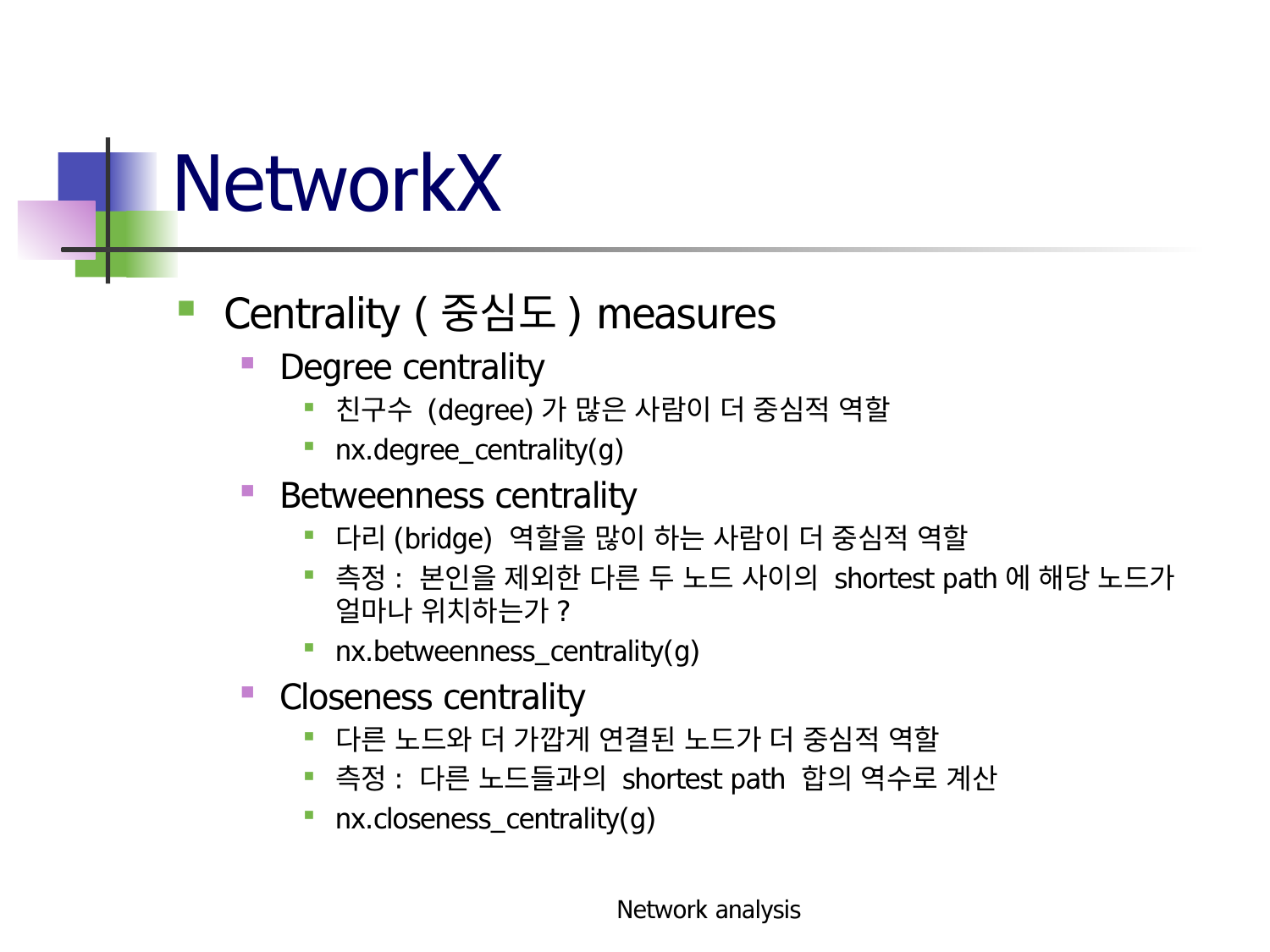

# NetworkX
Centrality (중심도) measures
Degree centrality
친구수 (degree)가 많은 사람이 더 중심적 역할
nx.degree_centrality(g)
Betweenness centrality
다리(bridge) 역할을 많이 하는 사람이 더 중심적 역할
측정: 본인을 제외한 다른 두 노드 사이의 shortest path에 해당 노드가 얼마나 위치하는가?
nx.betweenness_centrality(g)
Closeness centrality
다른 노드와 더 가깝게 연결된 노드가 더 중심적 역할
측정: 다른 노드들과의 shortest path 합의 역수로 계산
nx.closeness_centrality(g)

Network analysis